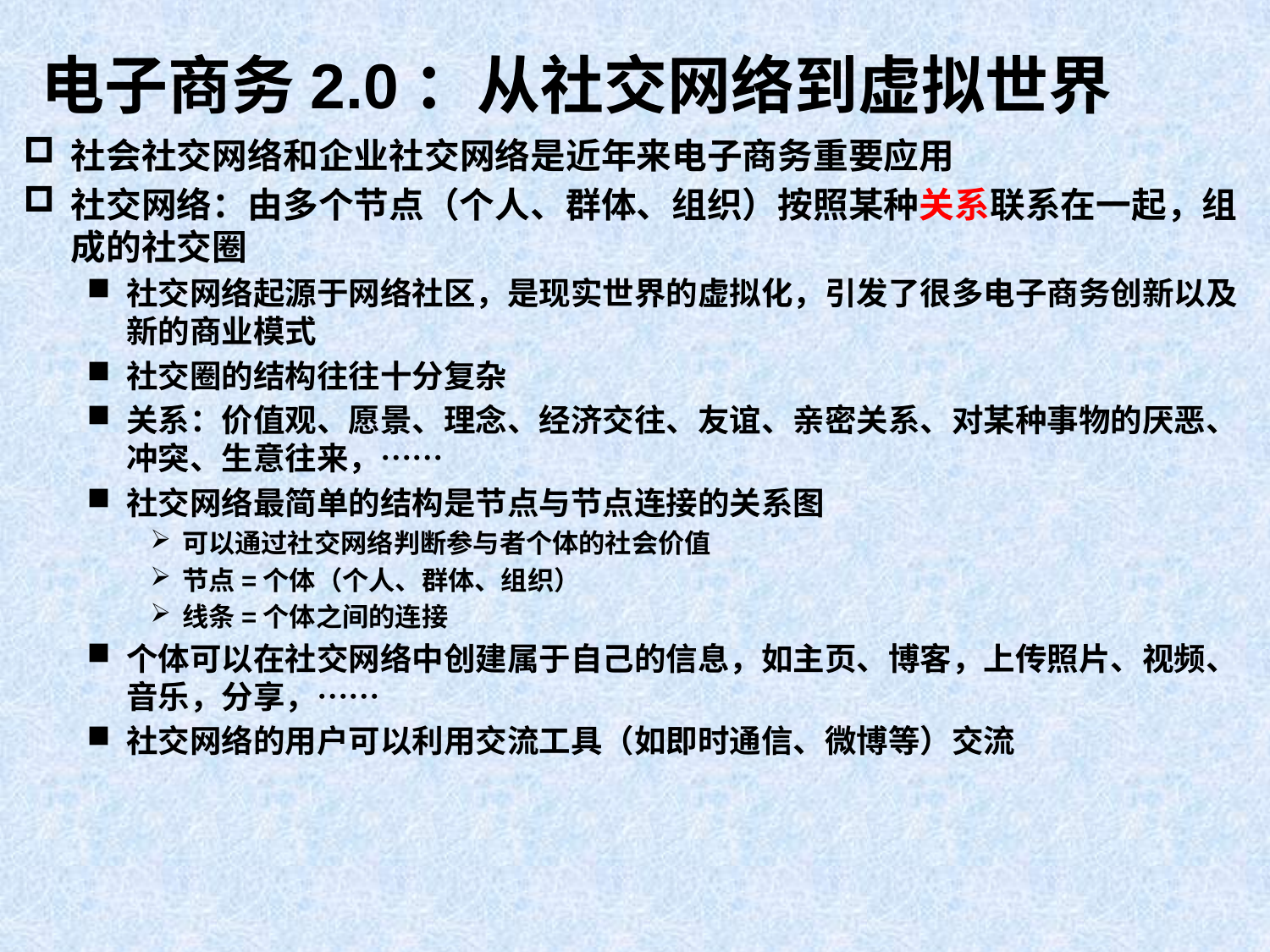

# 电子商务2.0：从社交网络到虚拟世界
社会社交网络和企业社交网络是近年来电子商务重要应用
社交网络：由多个节点（个人、群体、组织）按照某种关系联系在一起，组成的社交圈
社交网络起源于网络社区，是现实世界的虚拟化，引发了很多电子商务创新以及新的商业模式
社交圈的结构往往十分复杂
关系：价值观、愿景、理念、经济交往、友谊、亲密关系、对某种事物的厌恶、冲突、生意往来，……
社交网络最简单的结构是节点与节点连接的关系图
可以通过社交网络判断参与者个体的社会价值
节点=个体（个人、群体、组织）
线条=个体之间的连接
个体可以在社交网络中创建属于自己的信息，如主页、博客，上传照片、视频、音乐，分享，……
社交网络的用户可以利用交流工具（如即时通信、微博等）交流